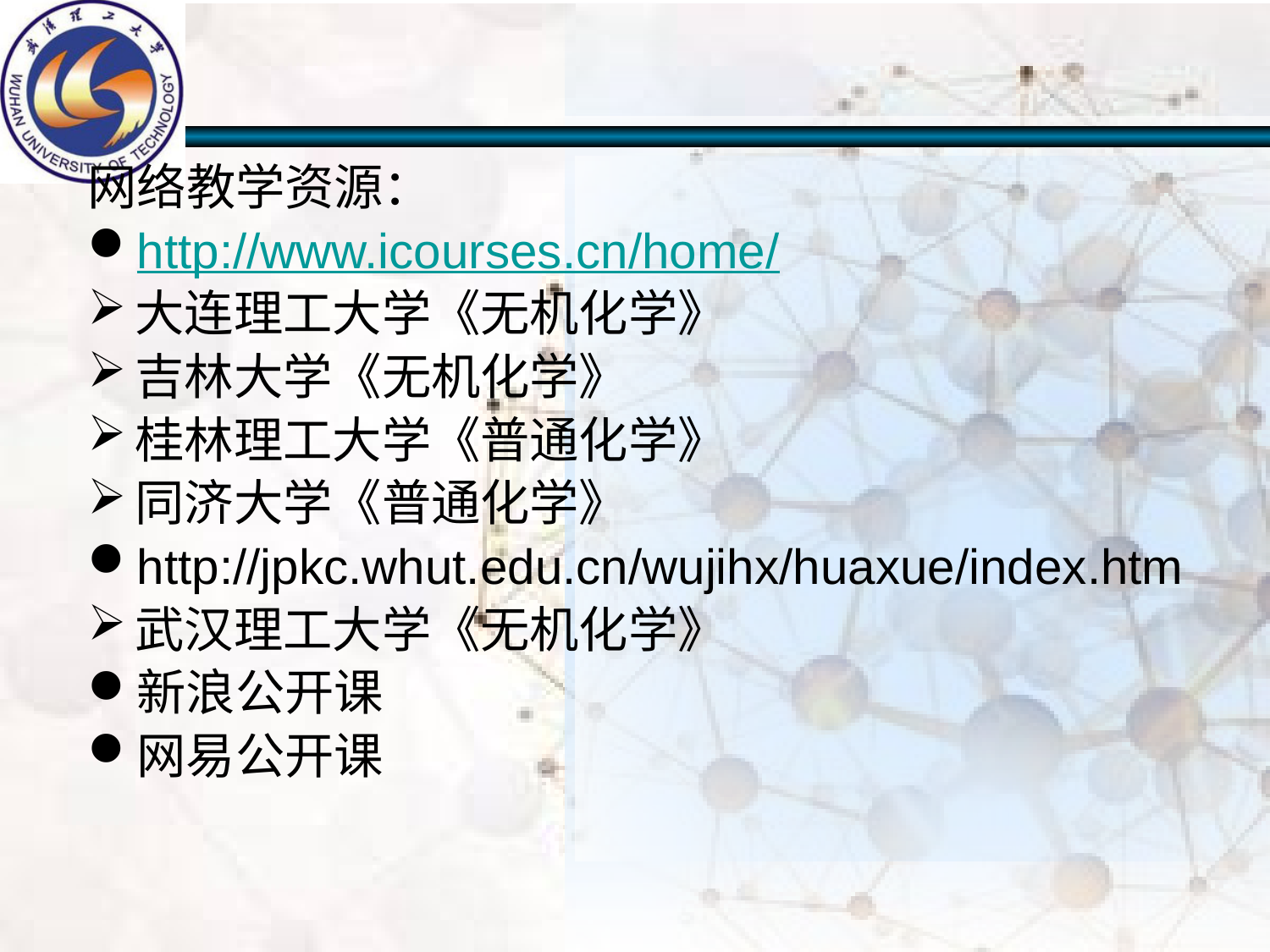

#
网络教学资源：
http://www.icourses.cn/home/
大连理工大学《无机化学》
吉林大学《无机化学》
桂林理工大学《普通化学》
同济大学《普通化学》
http://jpkc.whut.edu.cn/wujihx/huaxue/index.htm
武汉理工大学《无机化学》
新浪公开课
网易公开课